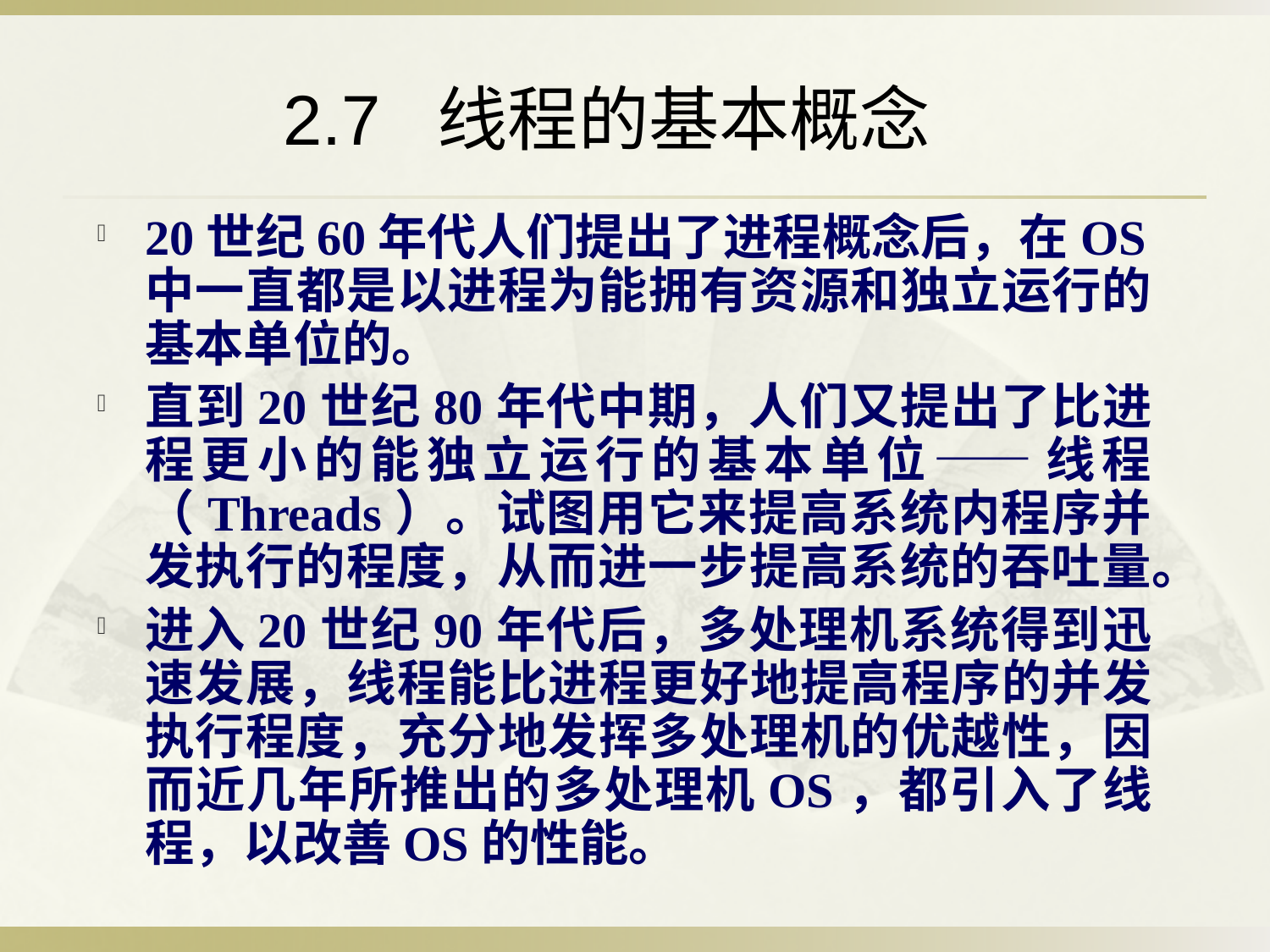

# 2.7  线程的基本概念
20世纪60年代人们提出了进程概念后，在OS中一直都是以进程为能拥有资源和独立运行的基本单位的。
直到20世纪80年代中期，人们又提出了比进程更小的能独立运行的基本单位——线程（Threads）。试图用它来提高系统内程序并发执行的程度，从而进一步提高系统的吞吐量。
进入20世纪90年代后，多处理机系统得到迅速发展，线程能比进程更好地提高程序的并发执行程度，充分地发挥多处理机的优越性，因而近几年所推出的多处理机OS，都引入了线程，以改善OS的性能。
112